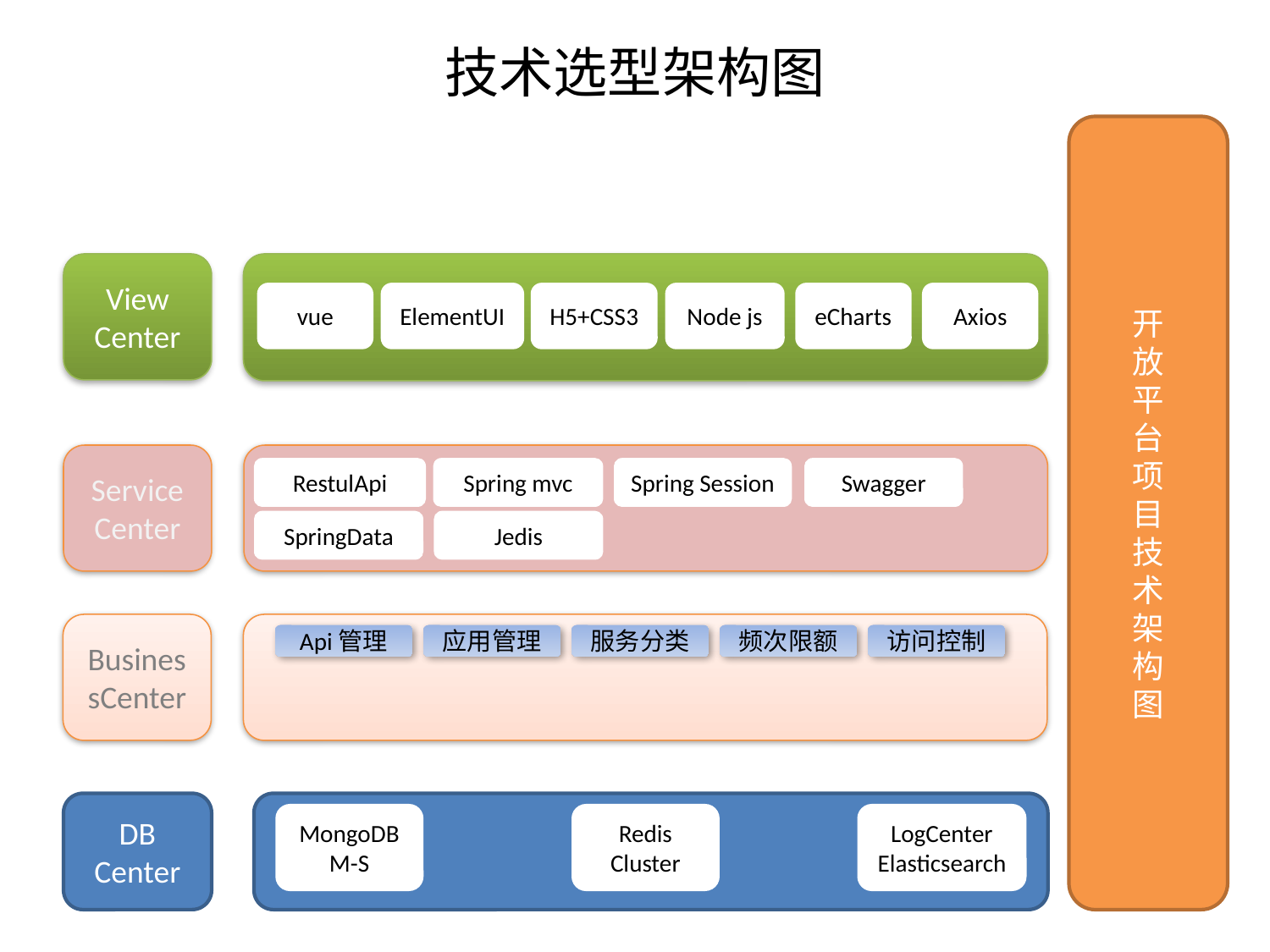

# 技术选型架构图

开
放
平
台
项
目
技
术
架
构
图
View
Center

vue
ElementUI
H5+CSS3
Node js
eCharts
Axios
Service
Center

RestulApi
Spring mvc
Spring Session
Swagger
SpringData
Jedis
BusinessCenter

Api管理
应用管理
服务分类
频次限额
访问控制
DB
Center

MongoDB
M-S
Redis
Cluster
LogCenter
Elasticsearch